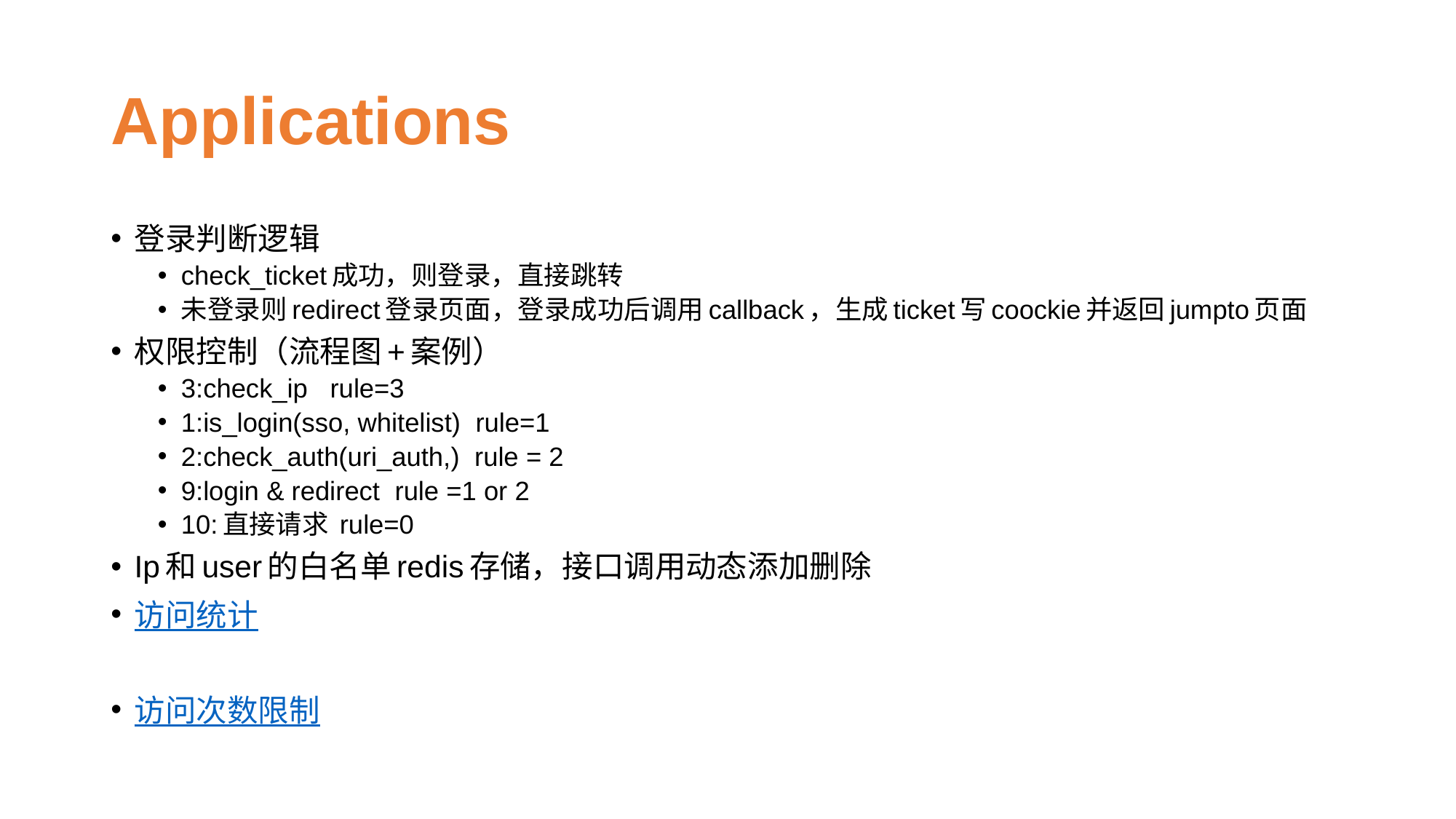

# Applications
登录判断逻辑
check_ticket成功，则登录，直接跳转
未登录则redirect登录页面，登录成功后调用callback，生成ticket写coockie并返回jumpto页面
权限控制（流程图+案例）
3:check_ip   rule=3
1:is_login(sso, whitelist)  rule=1
2:check_auth(uri_auth,)  rule = 2
9:login & redirect  rule =1 or 2
10:直接请求 rule=0
Ip和user的白名单redis存储，接口调用动态添加删除
访问统计

访问次数限制